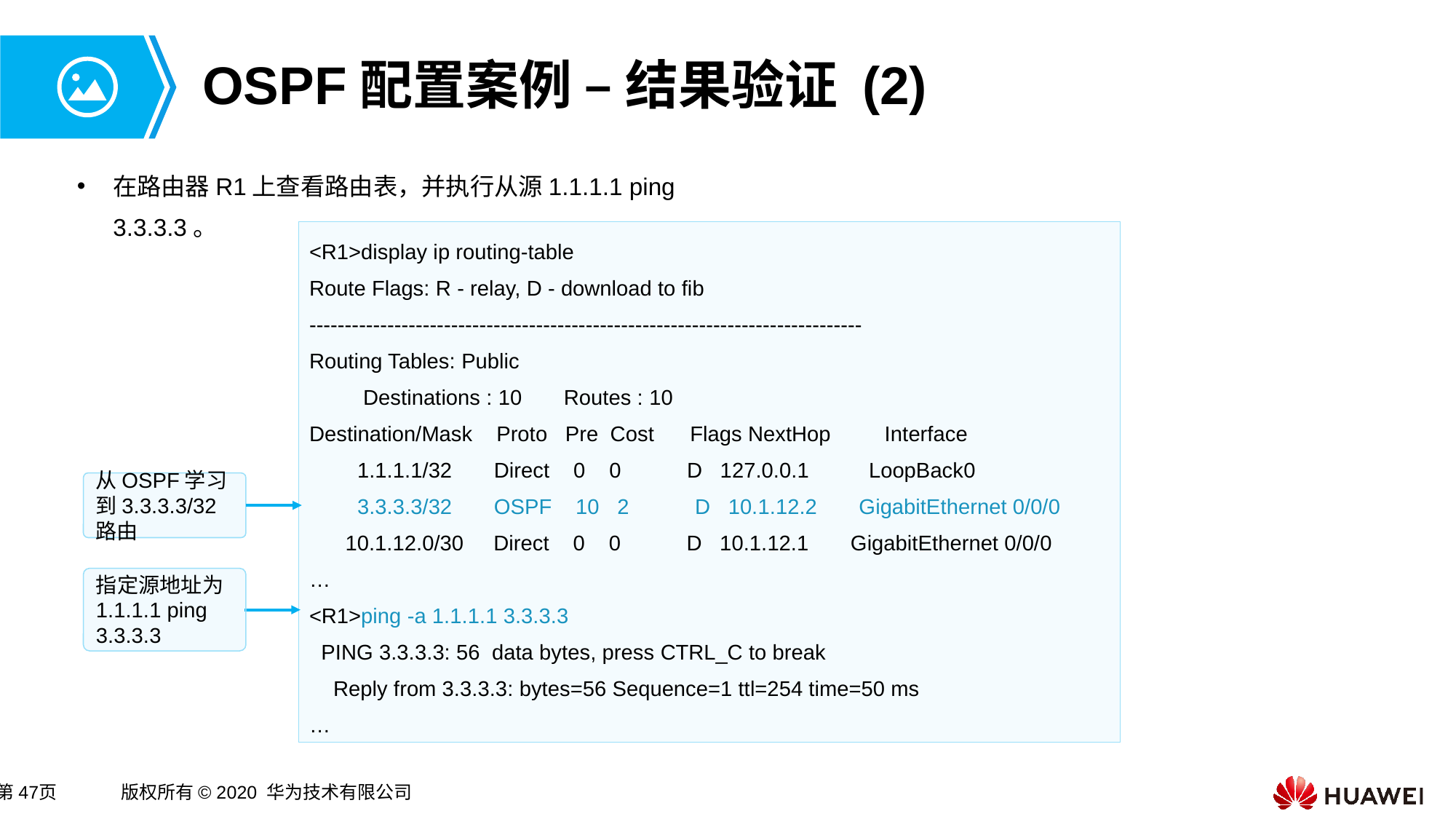

# OSPF配置案例 – 结果验证 (2)
在路由器R1上查看路由表，并执行从源1.1.1.1 ping 3.3.3.3。
<R1>display ip routing-table
Route Flags: R - relay, D - download to fib
------------------------------------------------------------------------------
Routing Tables: Public
         Destinations : 10       Routes : 10
Destination/Mask    Proto   Pre  Cost      Flags NextHop         Interface
        1.1.1.1/32       Direct    0    0           D   127.0.0.1          LoopBack0
        3.3.3.3/32       OSPF    10   2           D   10.1.12.2       GigabitEthernet 0/0/0
      10.1.12.0/30     Direct    0    0           D   10.1.12.1       GigabitEthernet 0/0/0
…
<R1>ping -a 1.1.1.1 3.3.3.3
  PING 3.3.3.3: 56  data bytes, press CTRL_C to break
    Reply from 3.3.3.3: bytes=56 Sequence=1 ttl=254 time=50 ms
…
从OSPF学习到3.3.3.3/32路由
指定源地址为1.1.1.1 ping 3.3.3.3